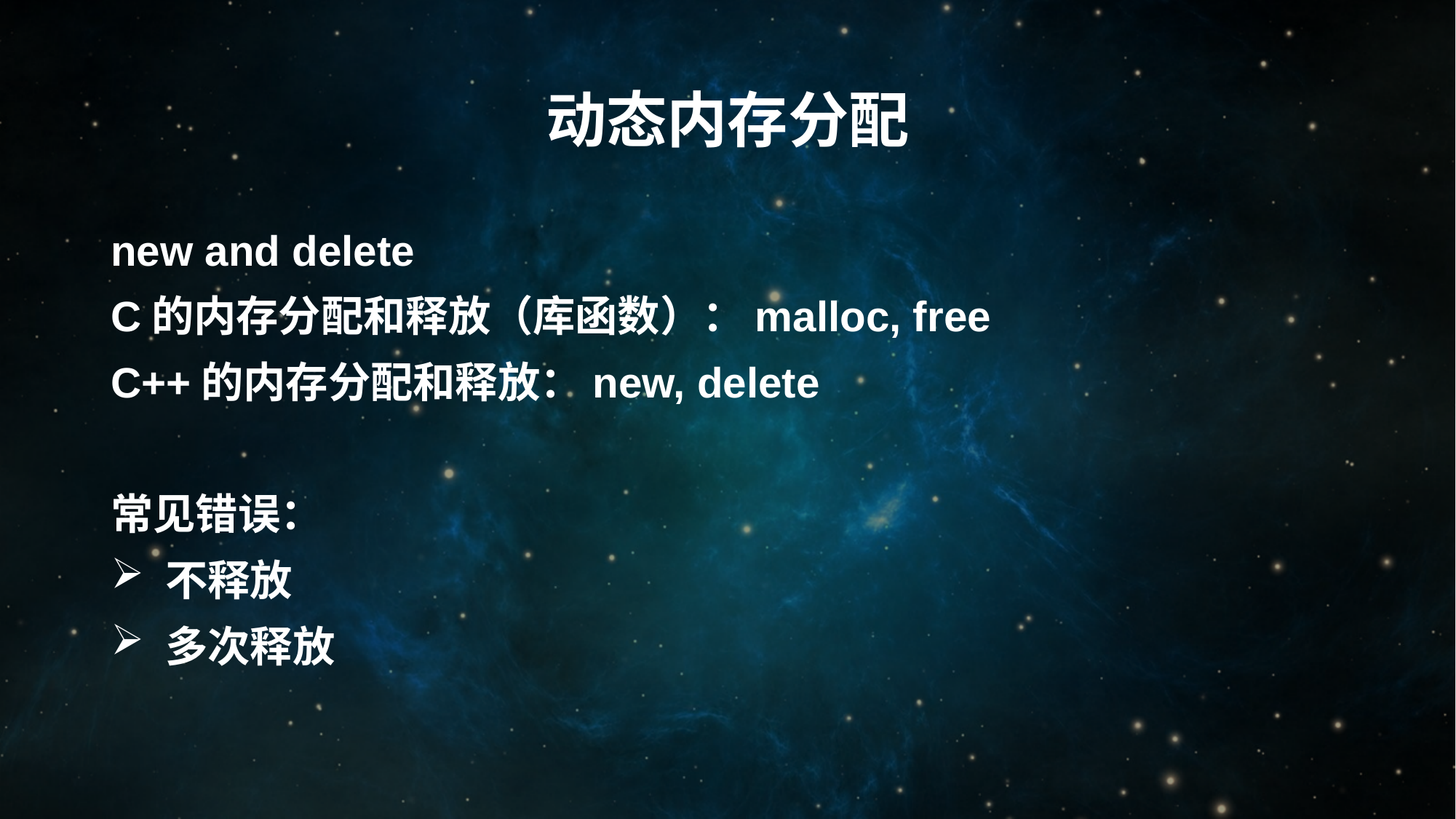

# 动态内存分配
new and delete
C的内存分配和释放（库函数）：malloc, free
C++的内存分配和释放：new, delete

常见错误：
不释放
多次释放